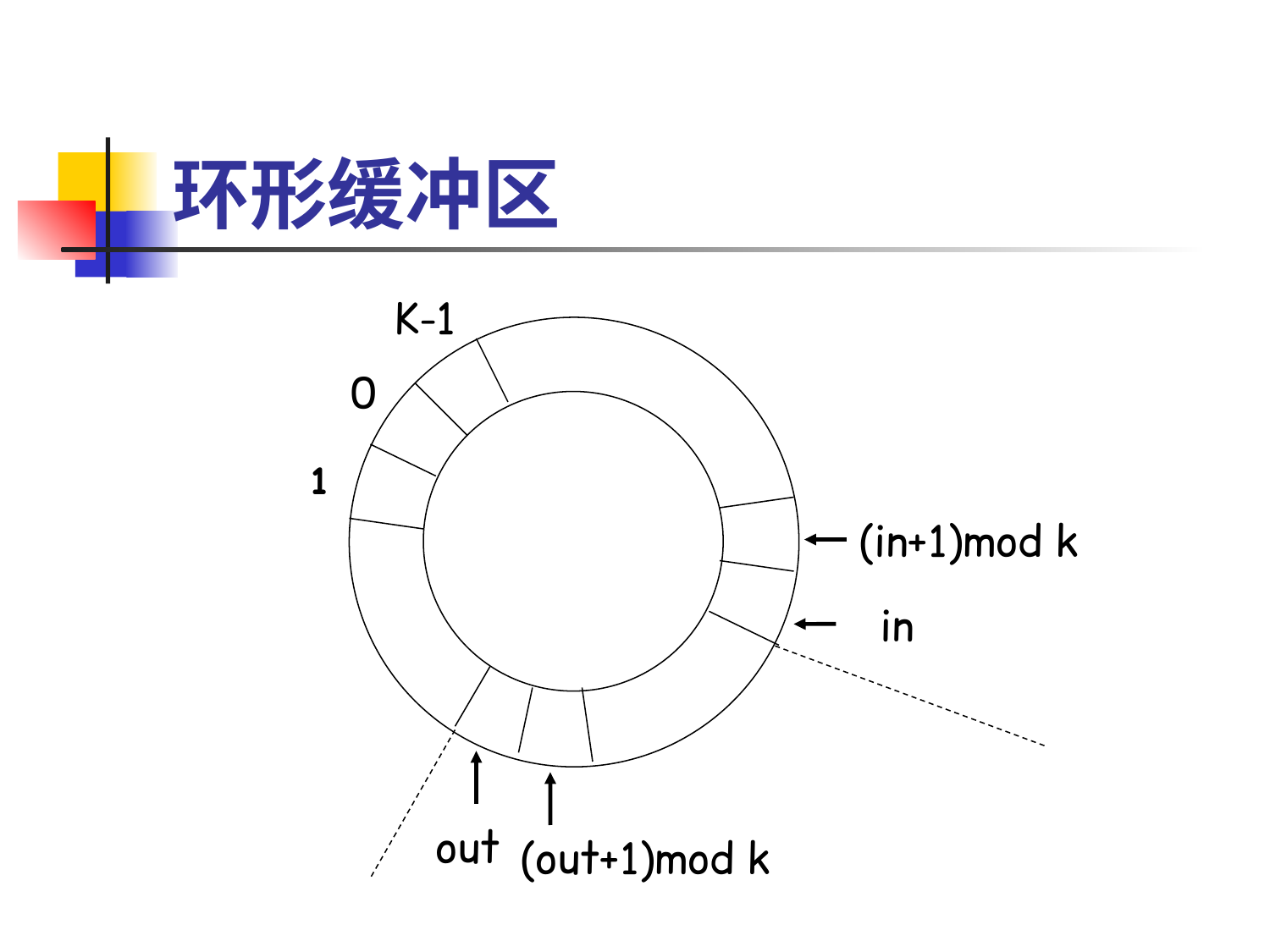

# 环形缓冲区
K-1

0

1

(in+1)mod k

in

out
(out+1)mod k